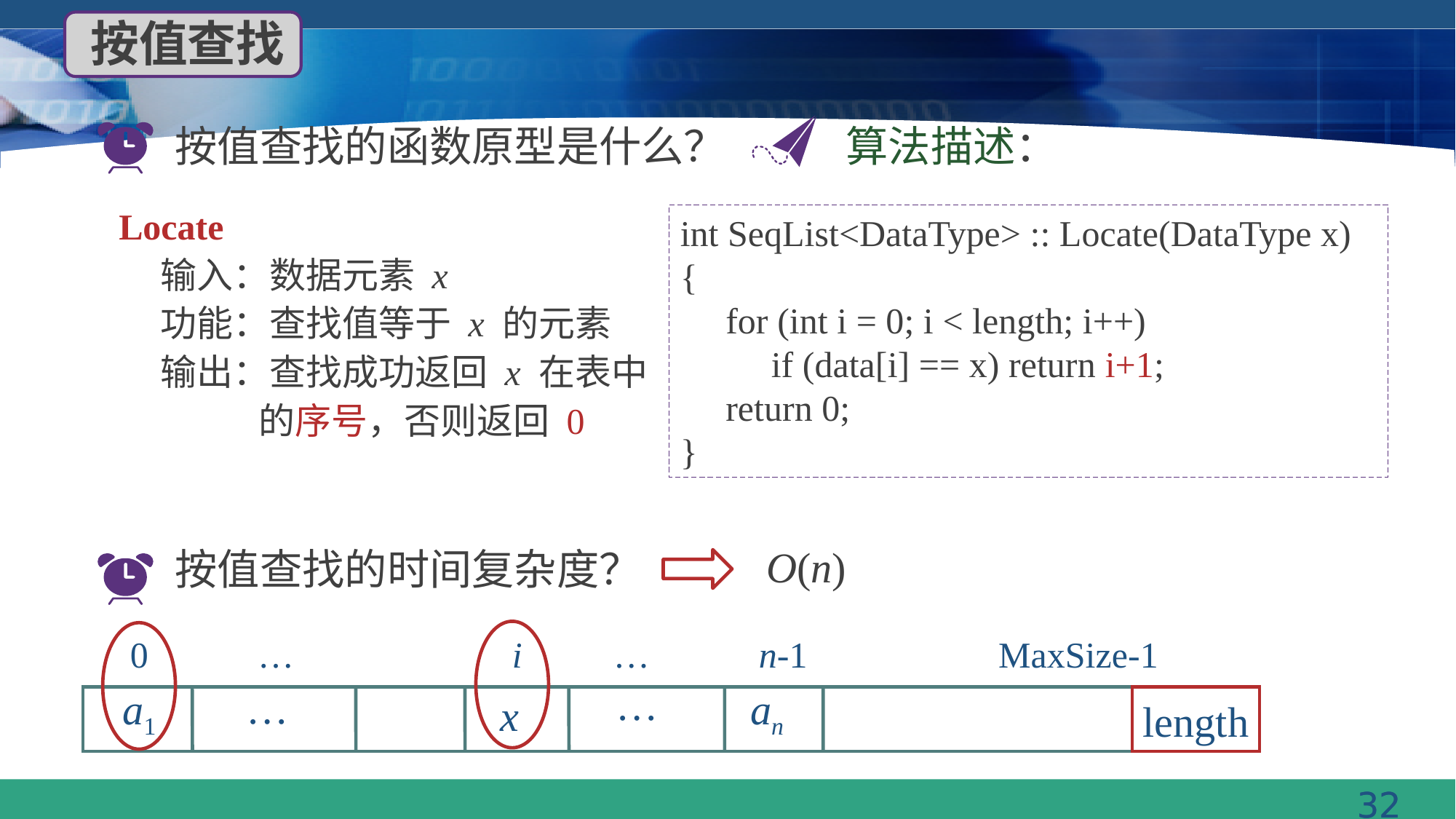

按值查找

按值查找的函数原型是什么？

算法描述：

Locate
    输入：数据元素 x
    功能：查找值等于 x 的元素
    输出：查找成功返回 x 在表中
                的序号，否则返回 0
int SeqList<DataType> :: Locate(DataType x)
{
     for (int i = 0; i < length; i++)
          if (data[i] == x) return i+1;
     return 0;
}
O(n)

按值查找的时间复杂度？

   0            …                        i          …            n-1                     MaxSize-1
…
…
  x
 an
 a1

 length